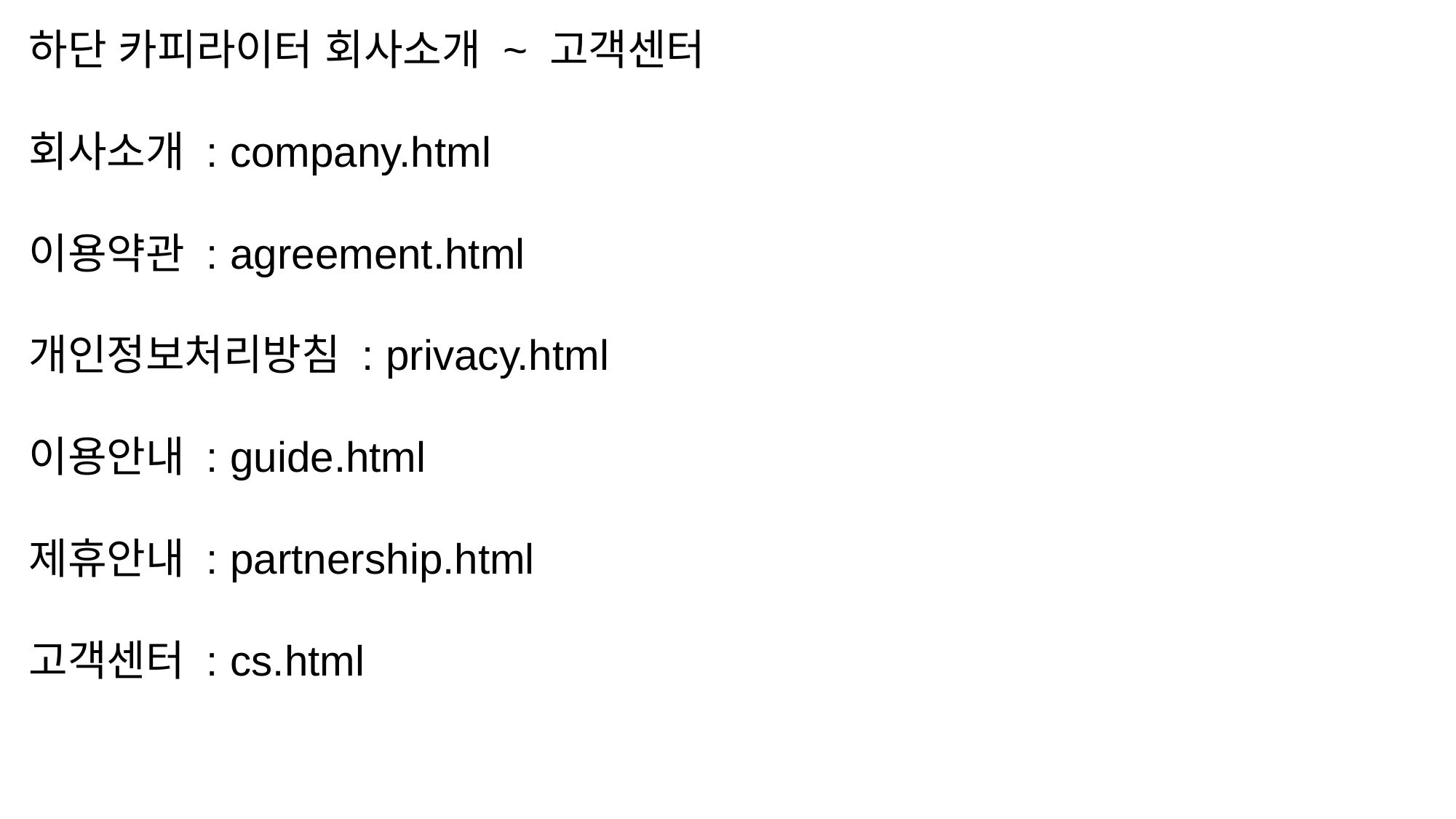

하단 카피라이터 회사소개 ~ 고객센터

회사소개 : company.html

이용약관 : agreement.html

개인정보처리방침 : privacy.html

이용안내 : guide.html

제휴안내 : partnership.html

고객센터 : cs.html